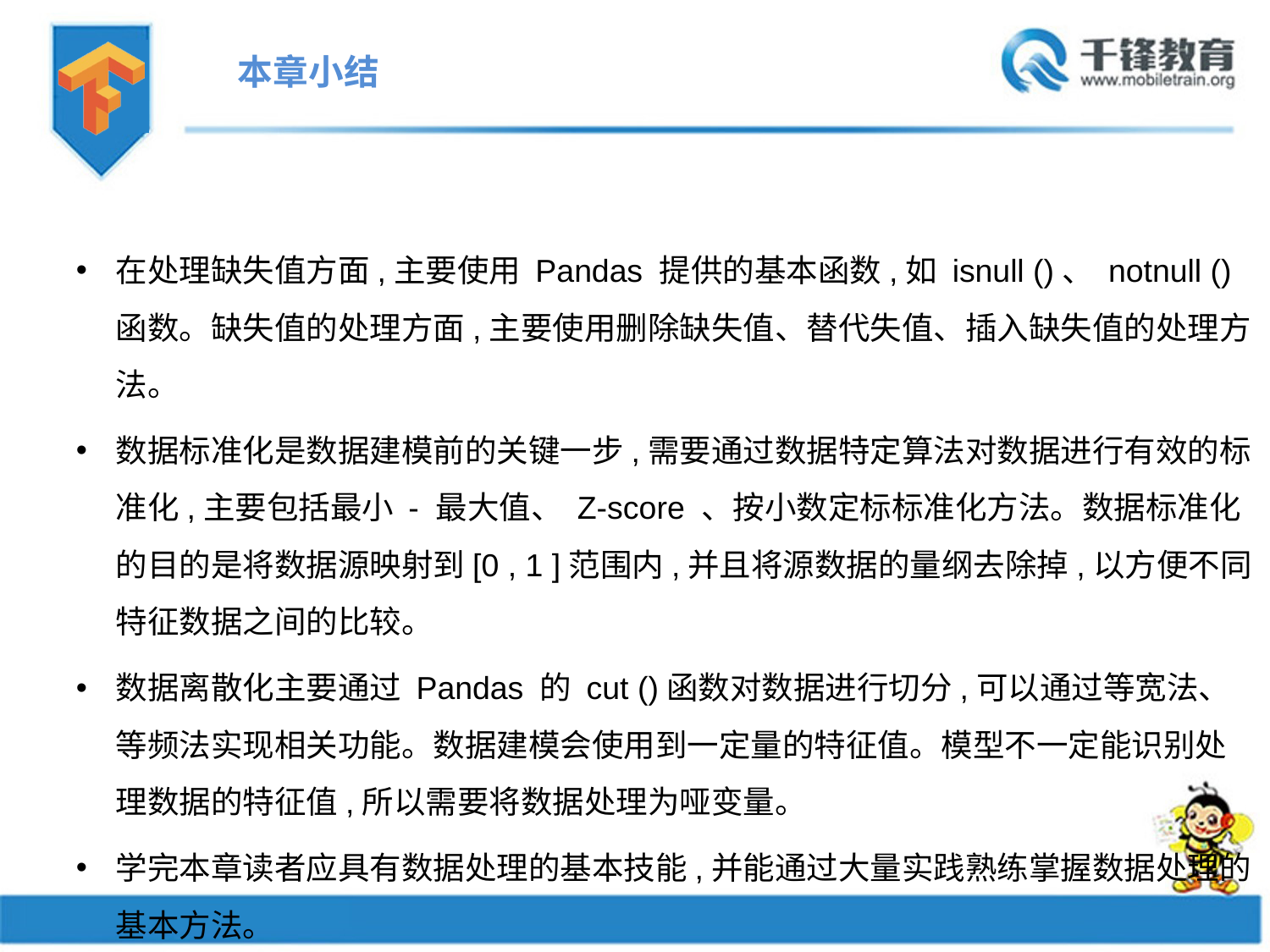

本章小结
在处理缺失值方面,主要使用 Pandas 提供的基本函数,如 isnull ()、 notnull ()函数。缺失值的处理方面,主要使用删除缺失值、替代失值、插入缺失值的处理方法。
数据标准化是数据建模前的关键一步,需要通过数据特定算法对数据进行有效的标准化,主要包括最小 - 最大值、 Z-score 、按小数定标标准化方法。数据标准化的目的是将数据源映射到[0 , 1 ]范围内,并且将源数据的量纲去除掉,以方便不同特征数据之间的比较。
数据离散化主要通过 Pandas 的 cut ()函数对数据进行切分,可以通过等宽法、等频法实现相关功能。数据建模会使用到一定量的特征值。模型不一定能识别处理数据的特征值,所以需要将数据处理为哑变量。
学完本章读者应具有数据处理的基本技能,并能通过大量实践熟练掌握数据处理的基本方法。